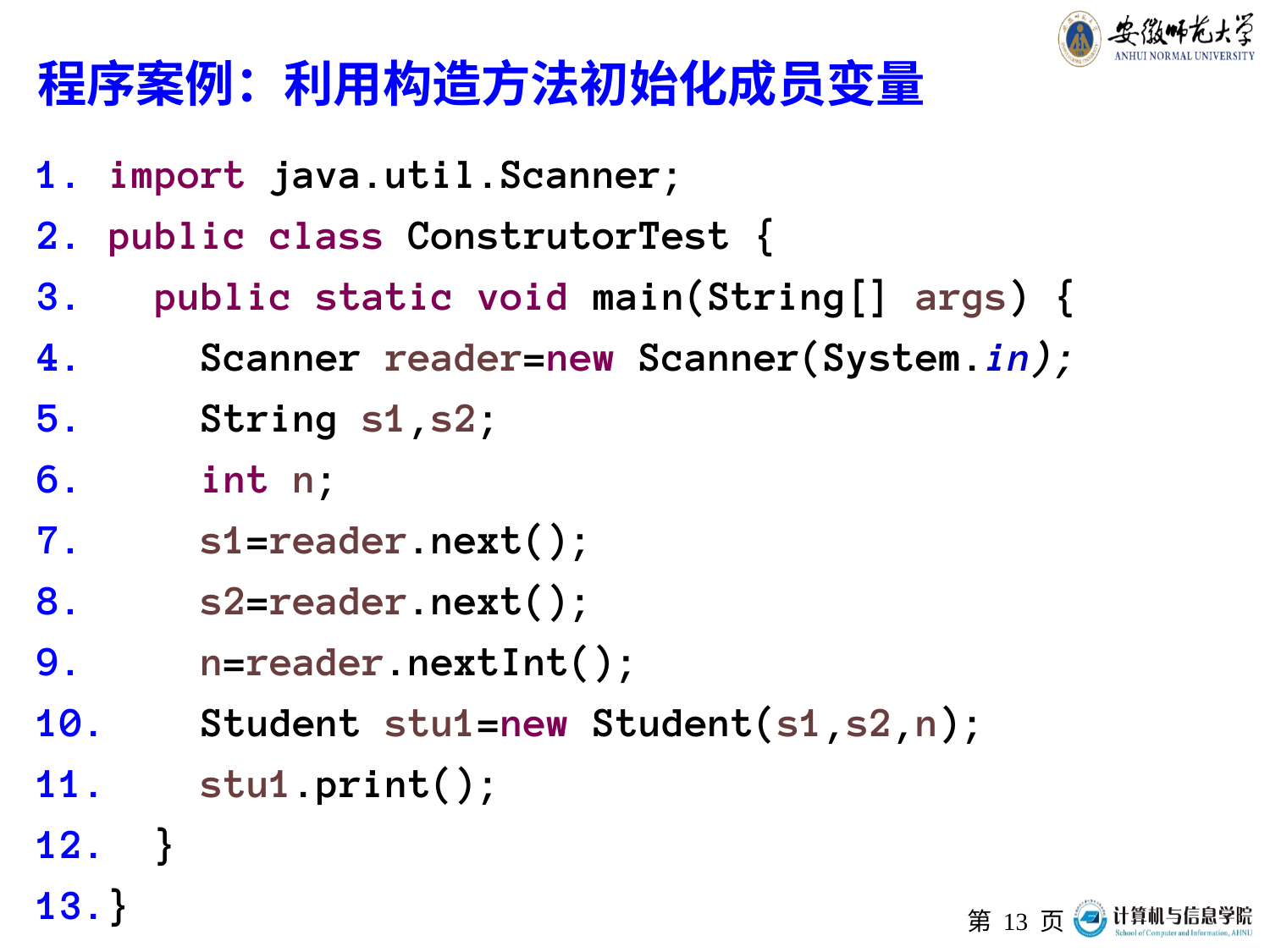

# 程序案例：利用构造方法初始化成员变量
import java.util.Scanner;
public class ConstrutorTest {
  public static void main(String[] args) {
    Scanner reader=new Scanner(System.in);
    String s1,s2;
    int n;
    s1=reader.next();
    s2=reader.next();
    n=reader.nextInt();
    Student stu1=new Student(s1,s2,n);
    stu1.print();
  }
}
第 13 页